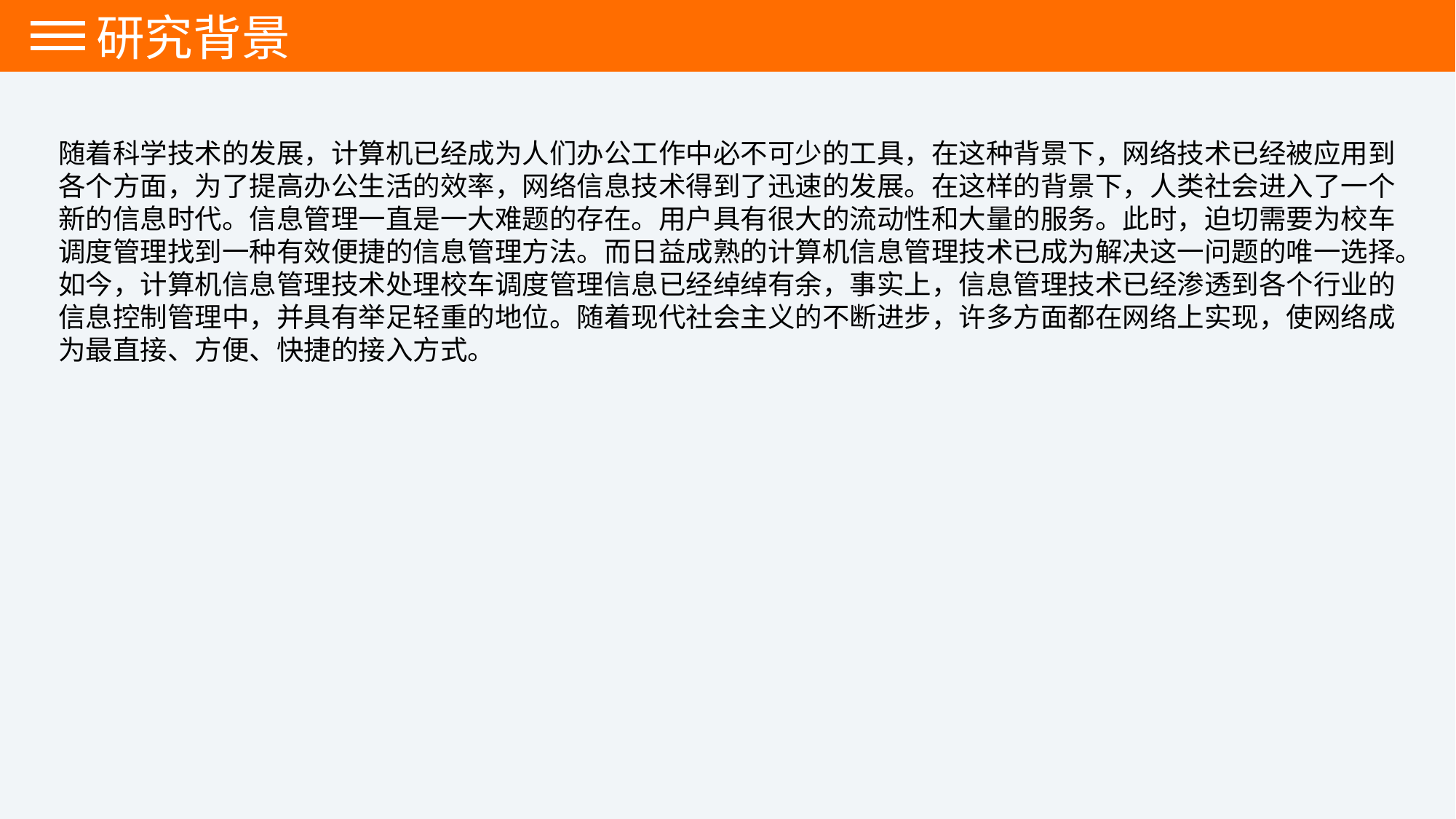

研究背景
随着科学技术的发展，计算机已经成为人们办公工作中必不可少的工具，在这种背景下，网络技术已经被应用到各个方面，为了提高办公生活的效率，网络信息技术得到了迅速的发展。在这样的背景下，人类社会进入了一个新的信息时代。信息管理一直是一大难题的存在。用户具有很大的流动性和大量的服务。此时，迫切需要为校车调度管理找到一种有效便捷的信息管理方法。而日益成熟的计算机信息管理技术已成为解决这一问题的唯一选择。如今，计算机信息管理技术处理校车调度管理信息已经绰绰有余，事实上，信息管理技术已经渗透到各个行业的信息控制管理中，并具有举足轻重的地位。随着现代社会主义的不断进步，许多方面都在网络上实现，使网络成为最直接、方便、快捷的接入方式。